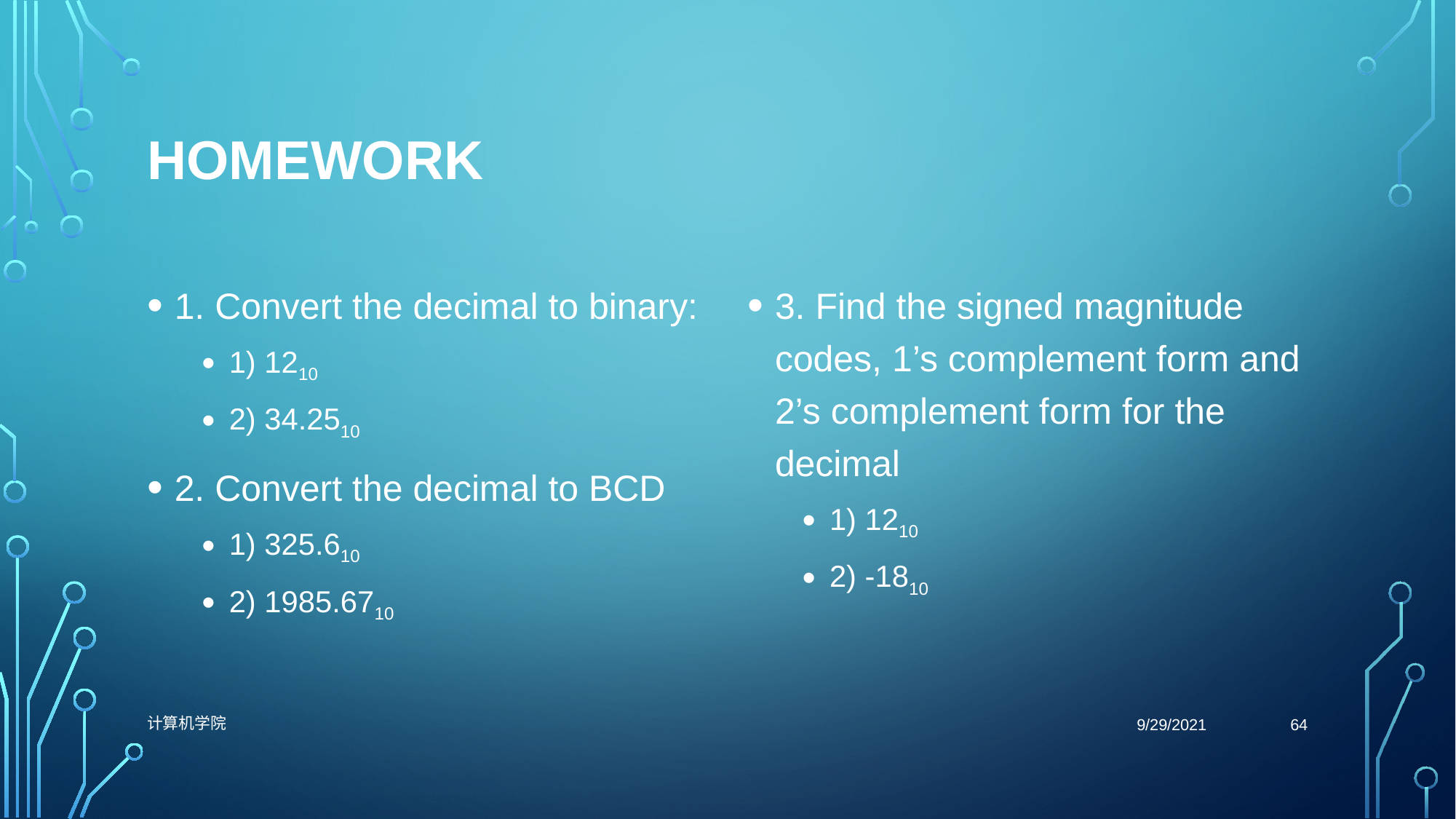

# HOMEWORK
1. Convert the decimal to binary:
1) 1210
2) 34.2510
2. Convert the decimal to BCD
1) 325.610
2) 1985.6710
3. Find the signed magnitude codes, 1’s complement form and 2’s complement form for the decimal
1) 1210
2) -1810

64
计算机学院
9/29/2021